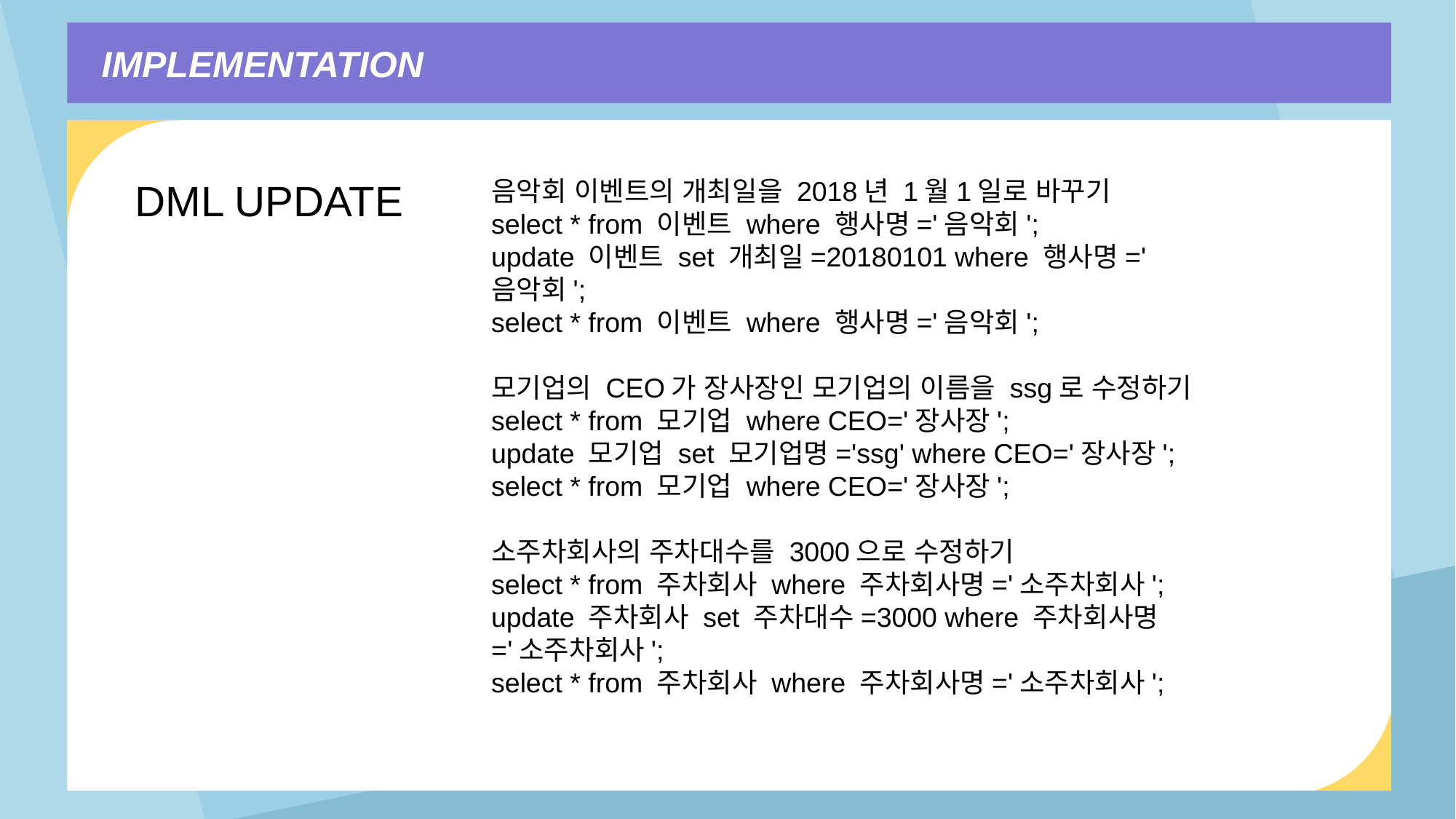

IMPLEMENTATION

DML UPDATE
음악회 이벤트의 개최일을 2018년 1월1일로 바꾸기
select * from 이벤트 where 행사명='음악회';
update 이벤트 set 개최일=20180101 where 행사명='음악회';
select * from 이벤트 where 행사명='음악회';

모기업의 CEO가 장사장인 모기업의 이름을 ssg로 수정하기
select * from 모기업 where CEO='장사장';
update 모기업 set 모기업명='ssg' where CEO='장사장';
select * from 모기업 where CEO='장사장';

소주차회사의 주차대수를 3000으로 수정하기
select * from 주차회사 where 주차회사명='소주차회사';
update 주차회사 set 주차대수=3000 where 주차회사명='소주차회사';
select * from 주차회사 where 주차회사명='소주차회사';